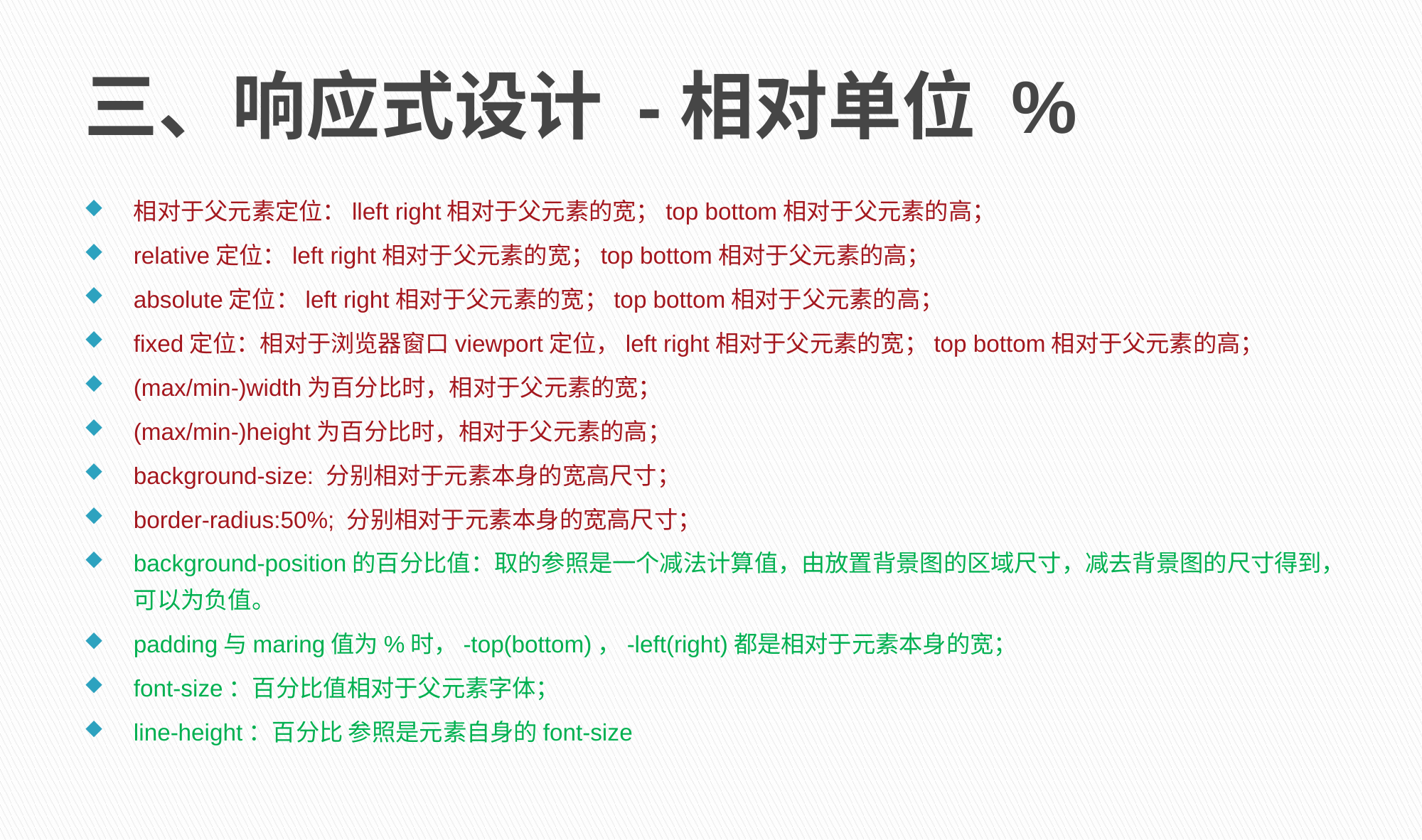

# 三、响应式设计 -相对单位 %
相对于父元素定位：lleft right相对于父元素的宽；top bottom相对于父元素的高；
relative定位：left right相对于父元素的宽；top bottom相对于父元素的高；
absolute定位：left right相对于父元素的宽；top bottom相对于父元素的高；
fixed定位：相对于浏览器窗口viewport定位，left right相对于父元素的宽；top bottom相对于父元素的高；
(max/min-)width为百分比时，相对于父元素的宽；
(max/min-)height为百分比时，相对于父元素的高；
background-size: 分别相对于元素本身的宽高尺寸；
border-radius:50%; 分别相对于元素本身的宽高尺寸；
background-position的百分比值：取的参照是一个减法计算值，由放置背景图的区域尺寸，减去背景图的尺寸得到，可以为负值。
padding与maring值为%时，-top(bottom)，-left(right)都是相对于元素本身的宽；
font-size：百分比值相对于父元素字体；
line-height：百分比 参照是元素自身的font-size